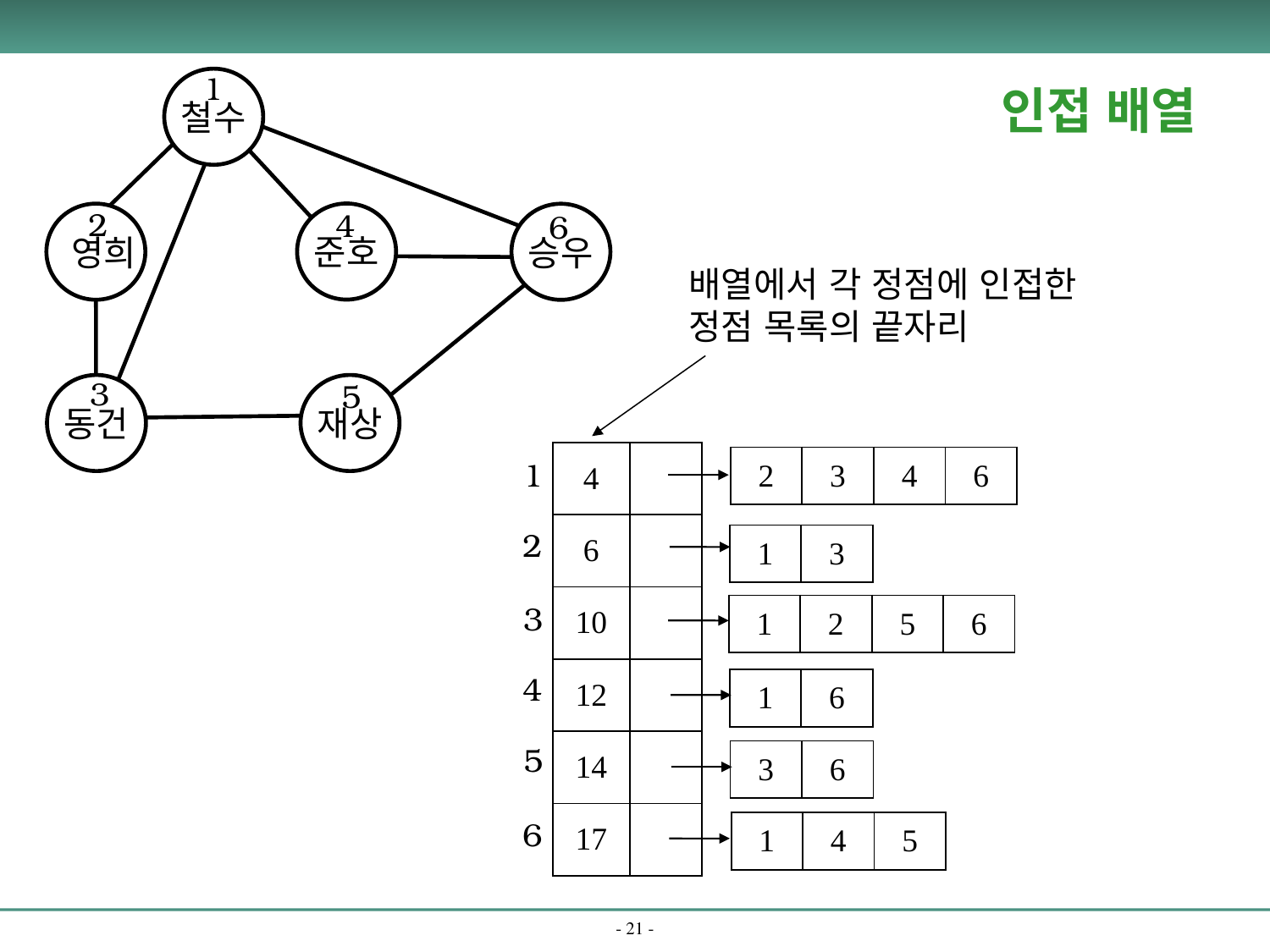

인접 배열
1
2
4
6
3
5
철수

준호
 영희
승우

동건
재상

배열에서 각 정점에 인접한
정점 목록의 끝자리
| 4 |  |
| --- | --- |
| 6 |  |
| 10 |  |
| 12 |  |
| 14 |  |
| 17 |  |
| 2 | 3 | 4 | 6 |
| --- | --- | --- | --- |
1

2
| 1 | 3 |
| --- | --- |

3
| 1 | 2 | 5 | 6 |
| --- | --- | --- | --- |

4
| 1 | 6 |
| --- | --- |

5
| 3 | 6 |
| --- | --- |

6
| 1 | 4 | 5 |
| --- | --- | --- |